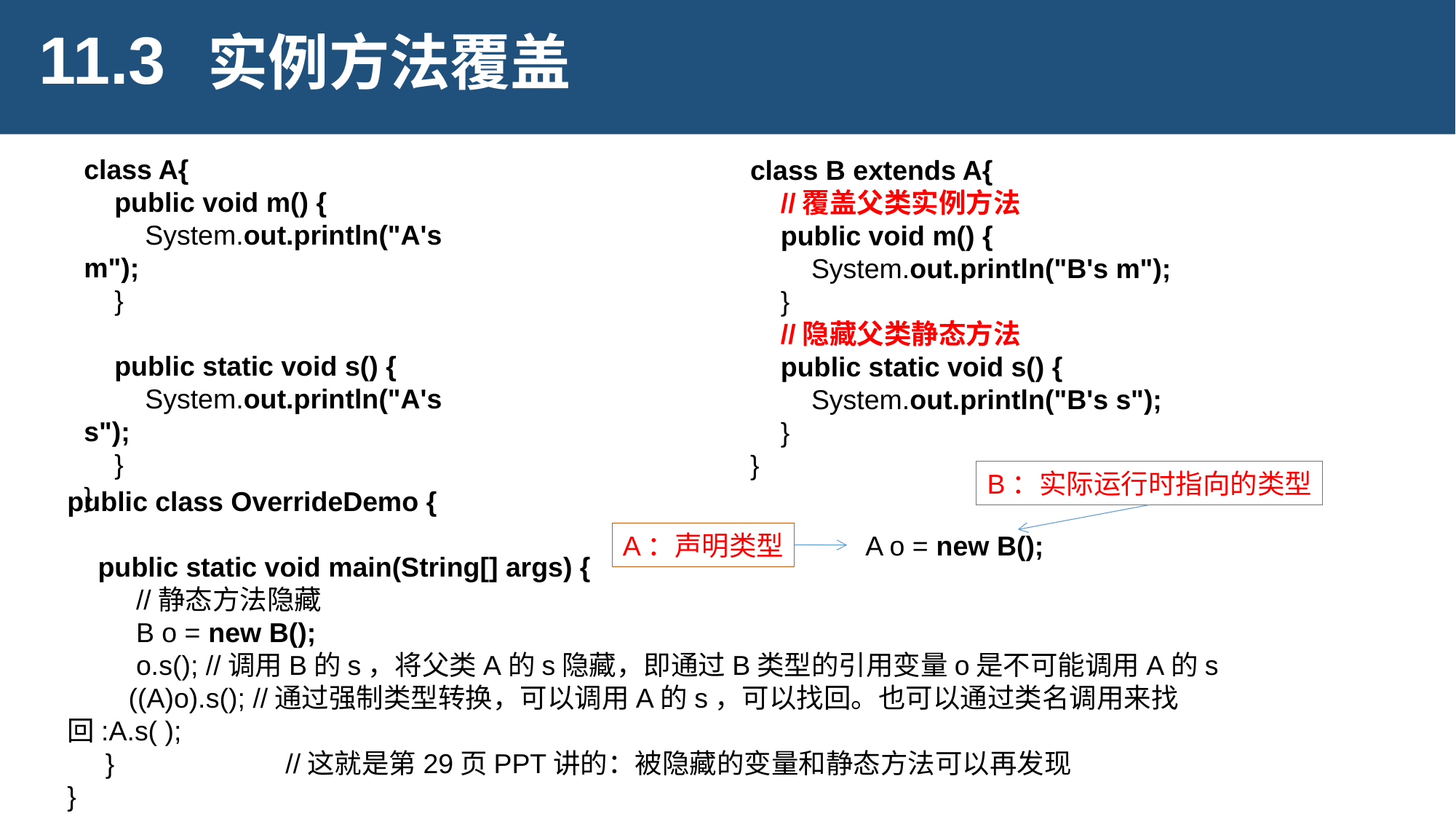

11.3
实例方法覆盖
class A{
    public void m() {
        System.out.println("A's m");
    }

    public static void s() {
        System.out.println("A's s");
    }
}

class B extends A{
    //覆盖父类实例方法
    public void m() {
        System.out.println("B's m");
    }
    //隐藏父类静态方法
    public static void s() {
        System.out.println("B's s");
    }
}
B：实际运行时指向的类型
public class OverrideDemo {

    public static void main(String[] args) {
         //静态方法隐藏
         B o = new B();
         o.s(); //调用B的s，将父类A的s隐藏，即通过B类型的引用变量o是不可能调用A的s
        ((A)o).s(); //通过强制类型转换，可以调用A的s，可以找回。也可以通过类名调用来找回:A.s( );
     }		//这就是第29页PPT讲的：被隐藏的变量和静态方法可以再发现
}
A：声明类型
 A o = new B();